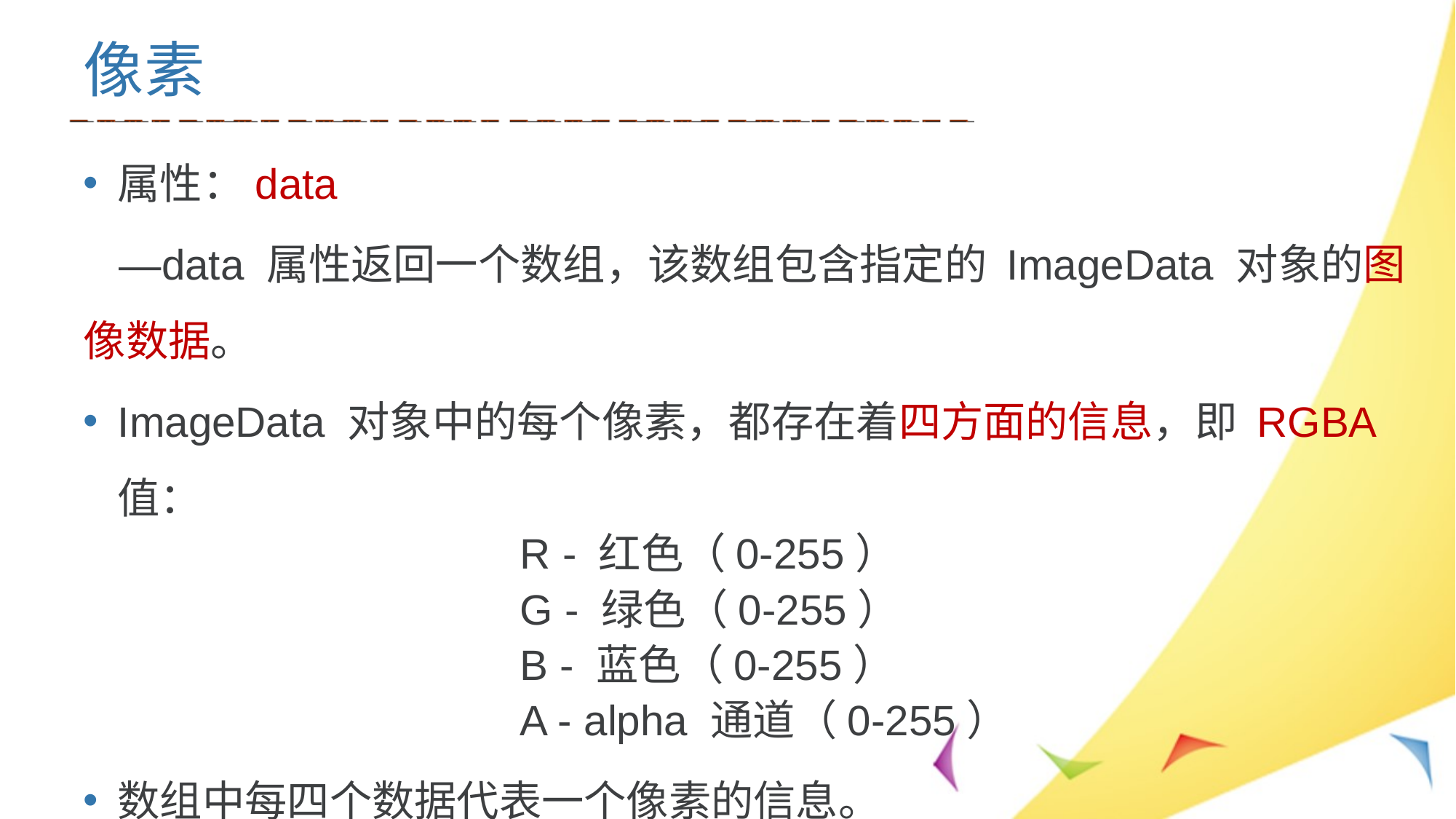

# 像素
属性：data
   —data 属性返回一个数组，该数组包含指定的 ImageData 对象的图像数据。
ImageData 对象中的每个像素，都存在着四方面的信息，即 RGBA 值：
				R - 红色（0-255）
    				G - 绿色（0-255）
				B - 蓝色（0-255）
				A - alpha 通道（0-255）
数组中每四个数据代表一个像素的信息。